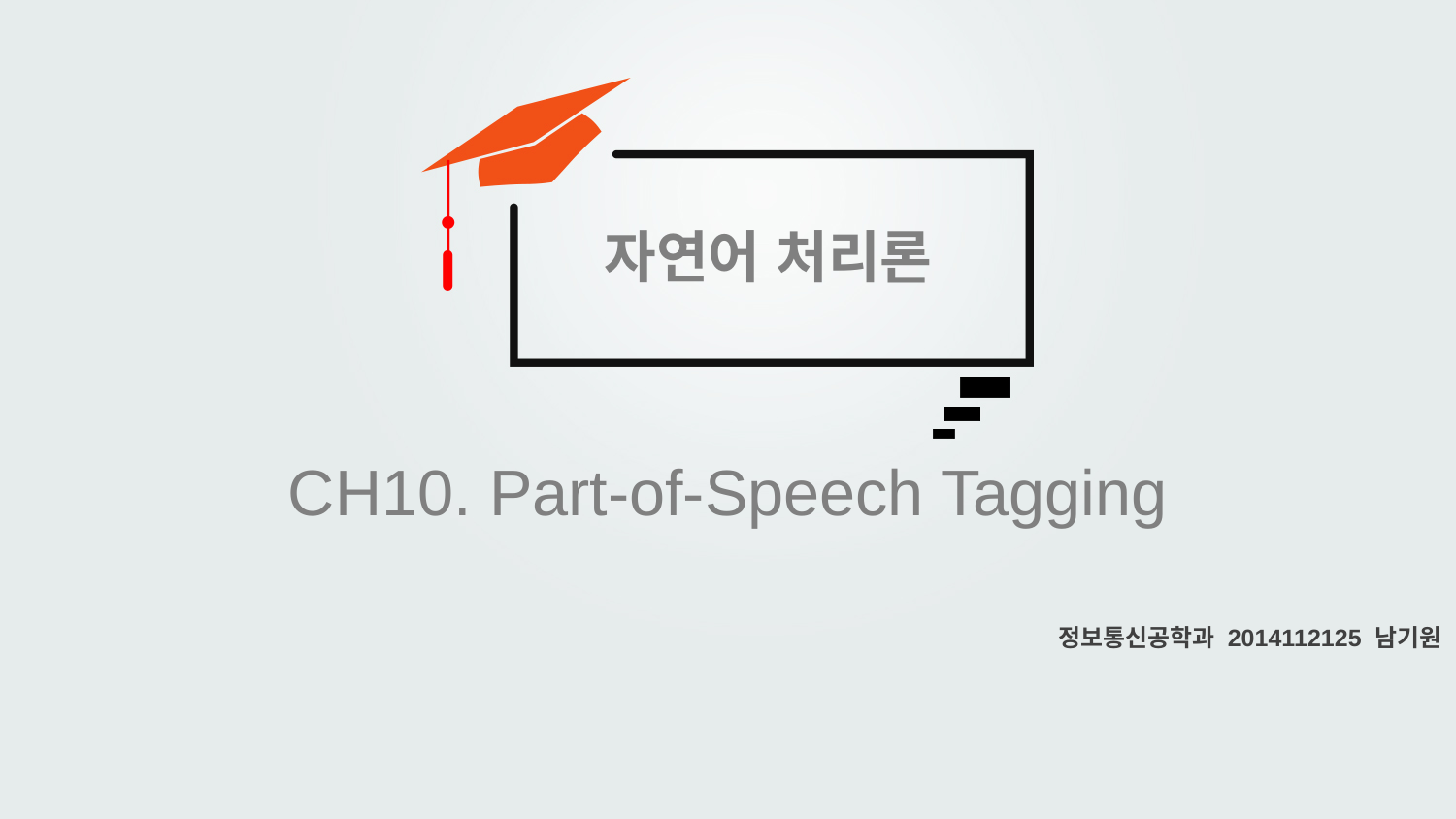

자연어 처리론
CH10. Part-of-Speech Tagging
정보통신공학과 2014112125 남기원